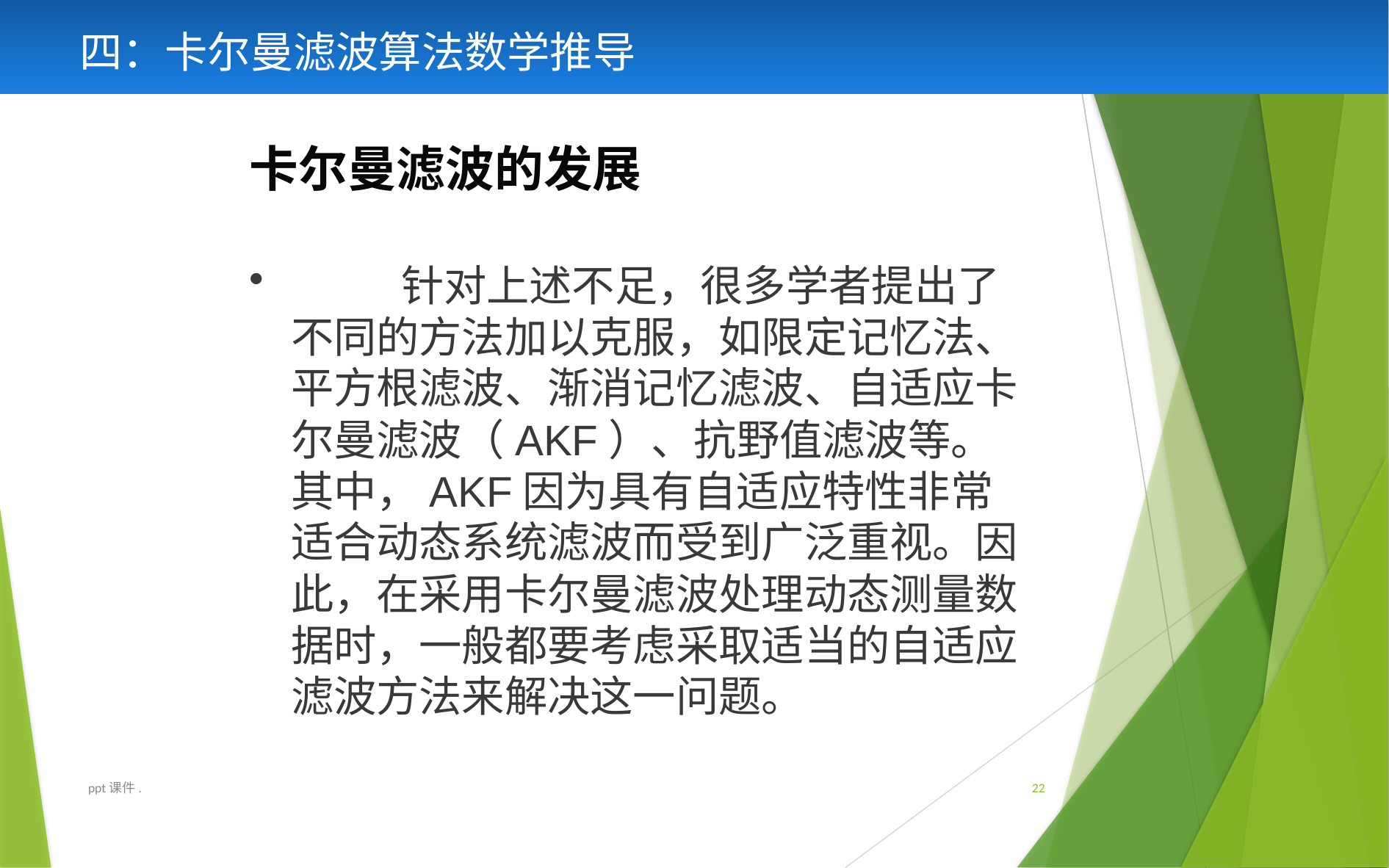

四：卡尔曼滤波算法数学推导
卡尔曼滤波的发展
	针对上述不足，很多学者提出了不同的方法加以克服，如限定记忆法、平方根滤波、渐消记忆滤波、自适应卡尔曼滤波（AKF）、抗野值滤波等。其中，AKF因为具有自适应特性非常适合动态系统滤波而受到广泛重视。因此，在采用卡尔曼滤波处理动态测量数据时，一般都要考虑采取适当的自适应滤波方法来解决这一问题。
ppt课件.
22